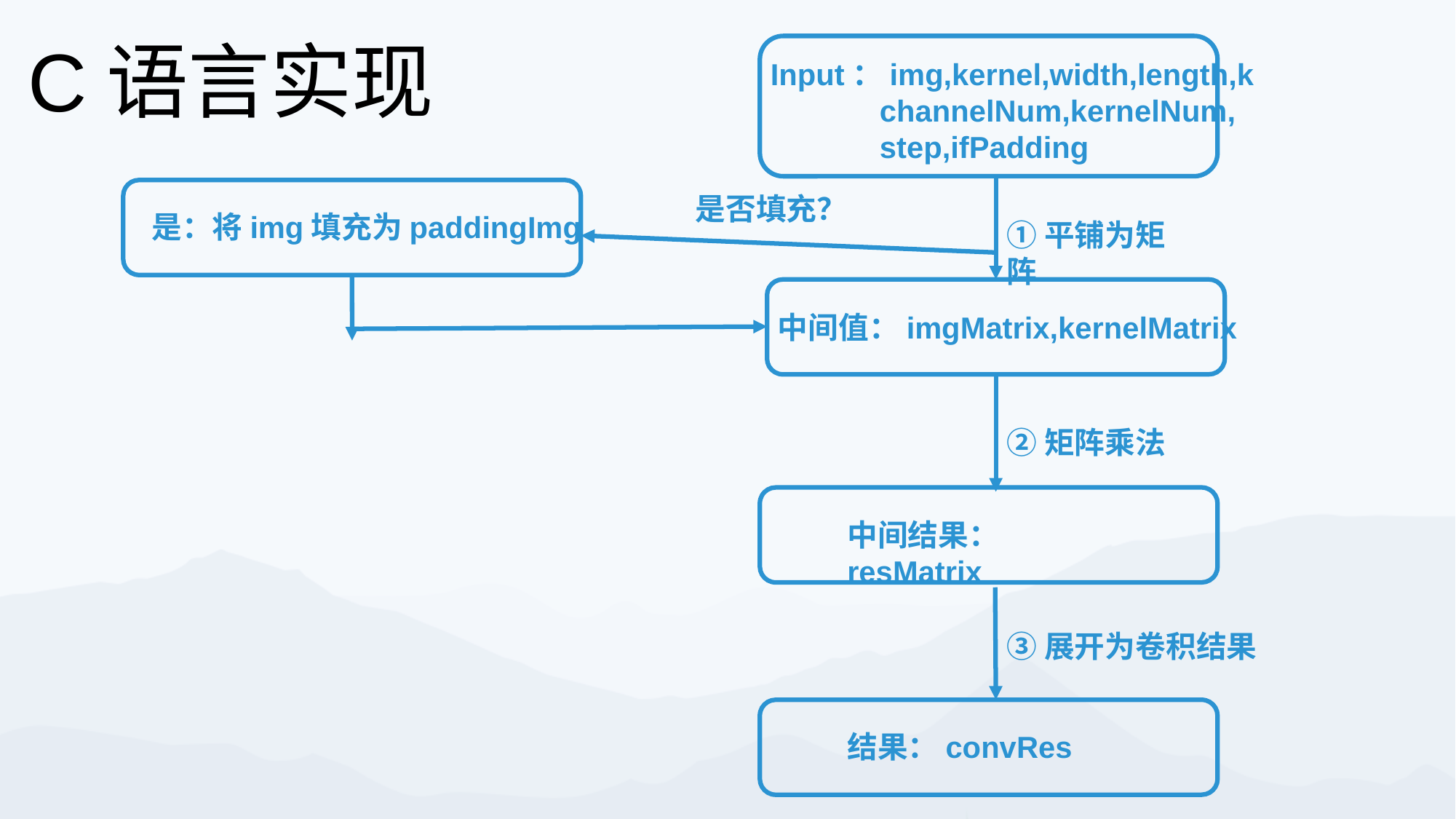

C语言实现

Input：img,kernel,width,length,k
	channelNum,kernelNum,
	step,ifPadding

是否填充？
是：将img填充为paddingImg
①平铺为矩阵

中间值：imgMatrix,kernelMatrix
②矩阵乘法

中间结果：resMatrix
③展开为卷积结果

结果：convRes